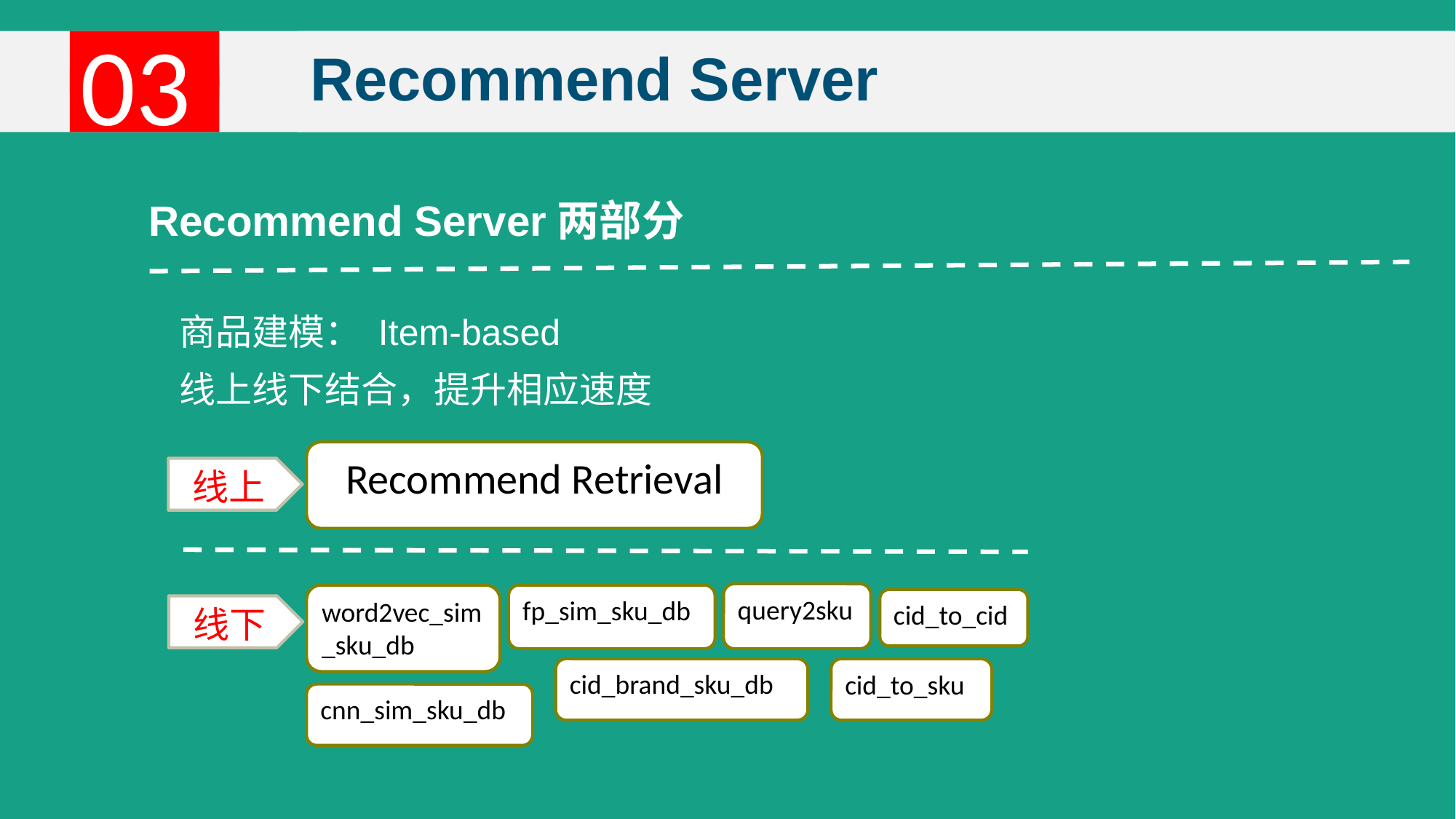

03

Recommend Server
产品原型
Recommend Server两部分

商品建模： Item-based
线上线下结合，提升相应速度
Recommend Retrieval
线上

query2sku
word2vec_sim_sku_db
fp_sim_sku_db
cid_to_cid
线下
cid_brand_sku_db
cid_to_sku
cnn_sim_sku_db